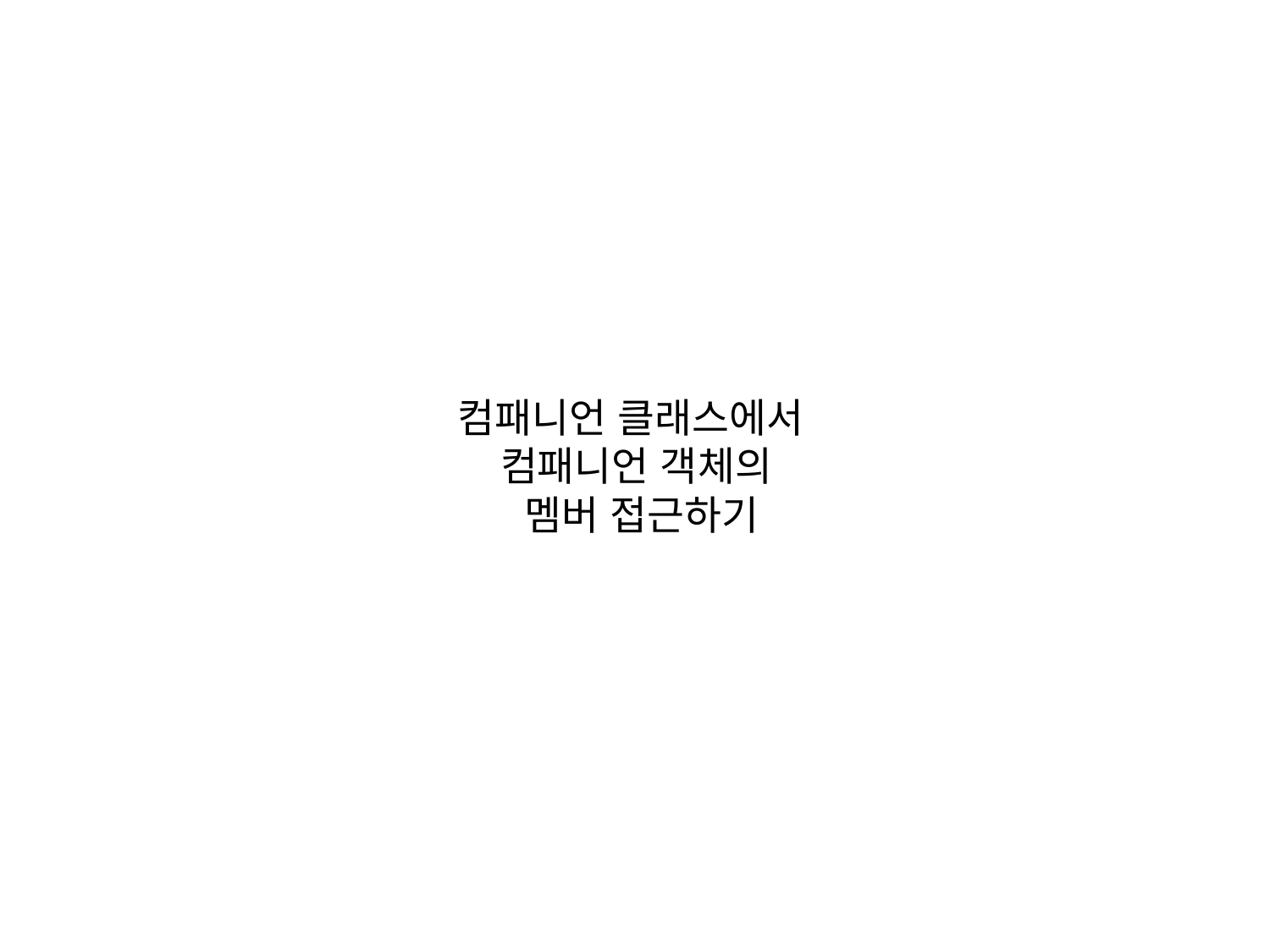

# 컴패니언 클래스에서 컴패니언 객체의 멤버 접근하기